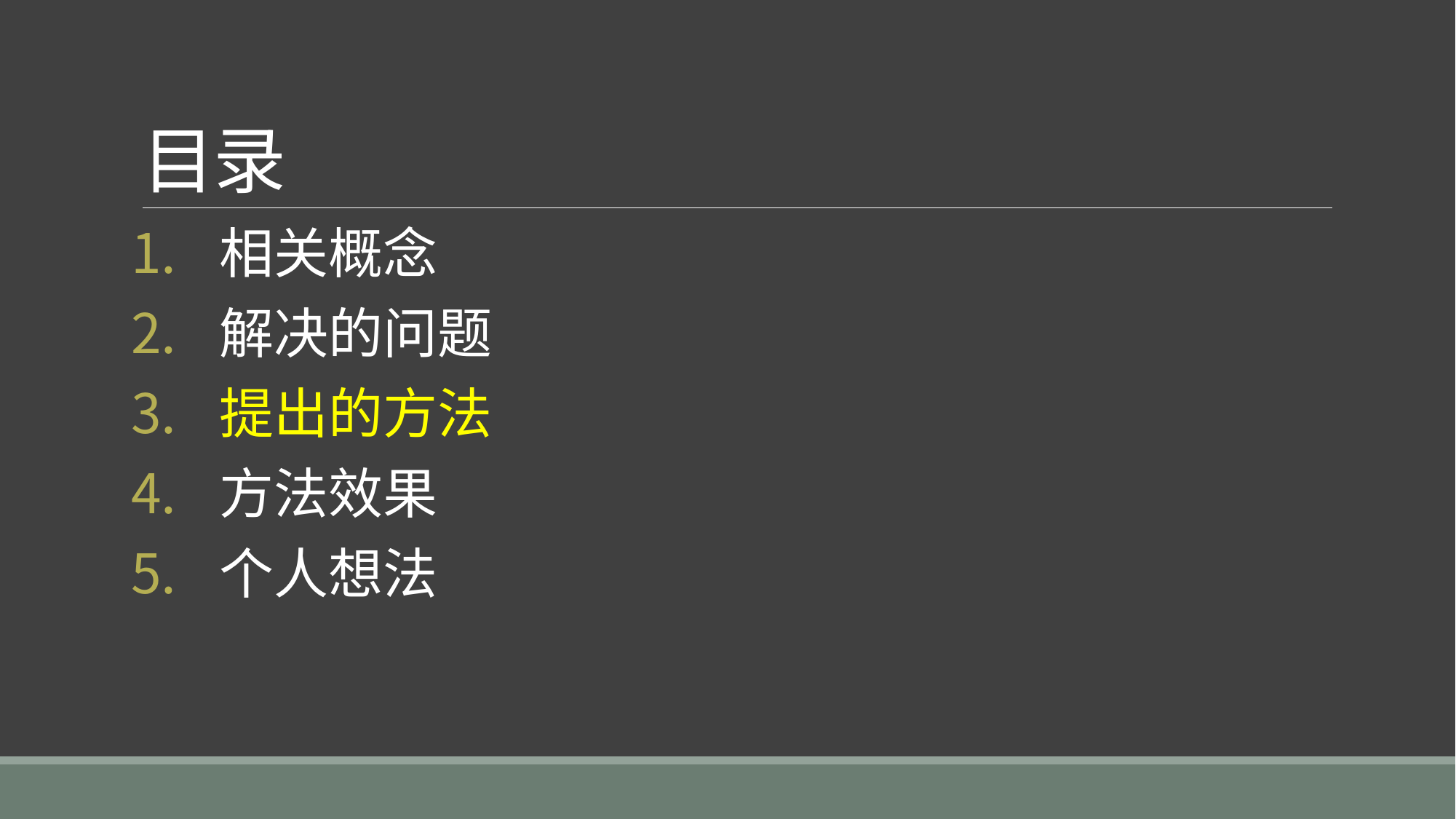

# 目录
相关概念
解决的问题
提出的方法
方法效果
个人想法